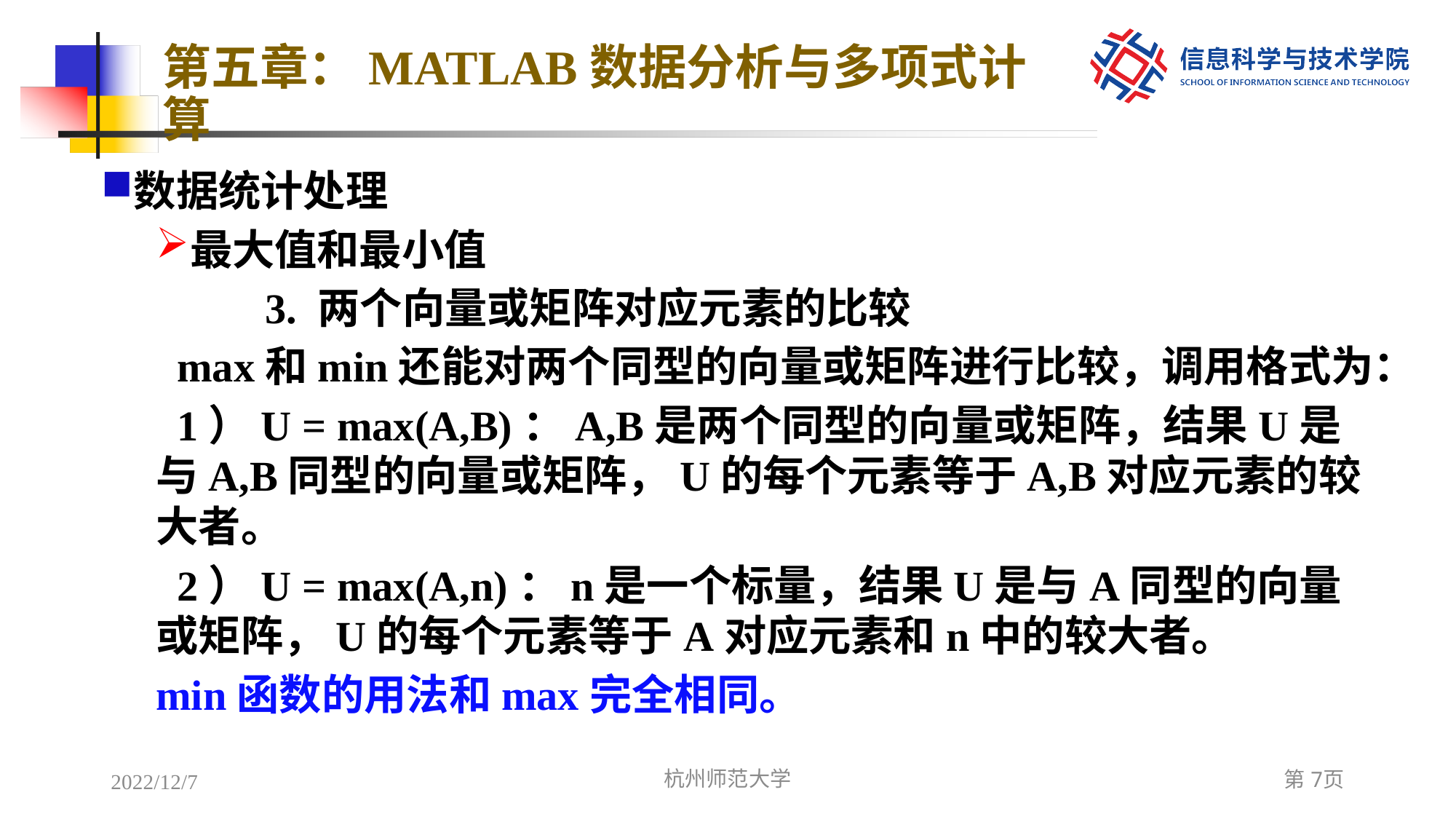

# 第五章：MATLAB数据分析与多项式计算
数据统计处理
最大值和最小值
	3. 两个向量或矩阵对应元素的比较
  max和min还能对两个同型的向量或矩阵进行比较，调用格式为：
  1）U = max(A,B)：A,B是两个同型的向量或矩阵，结果U是与A,B同型的向量或矩阵，U的每个元素等于A,B对应元素的较大者。
  2）U = max(A,n)：n是一个标量，结果U是与A同型的向量或矩阵，U的每个元素等于A对应元素和n中的较大者。
min函数的用法和max完全相同。
2022/12/7
杭州师范大学
第7页